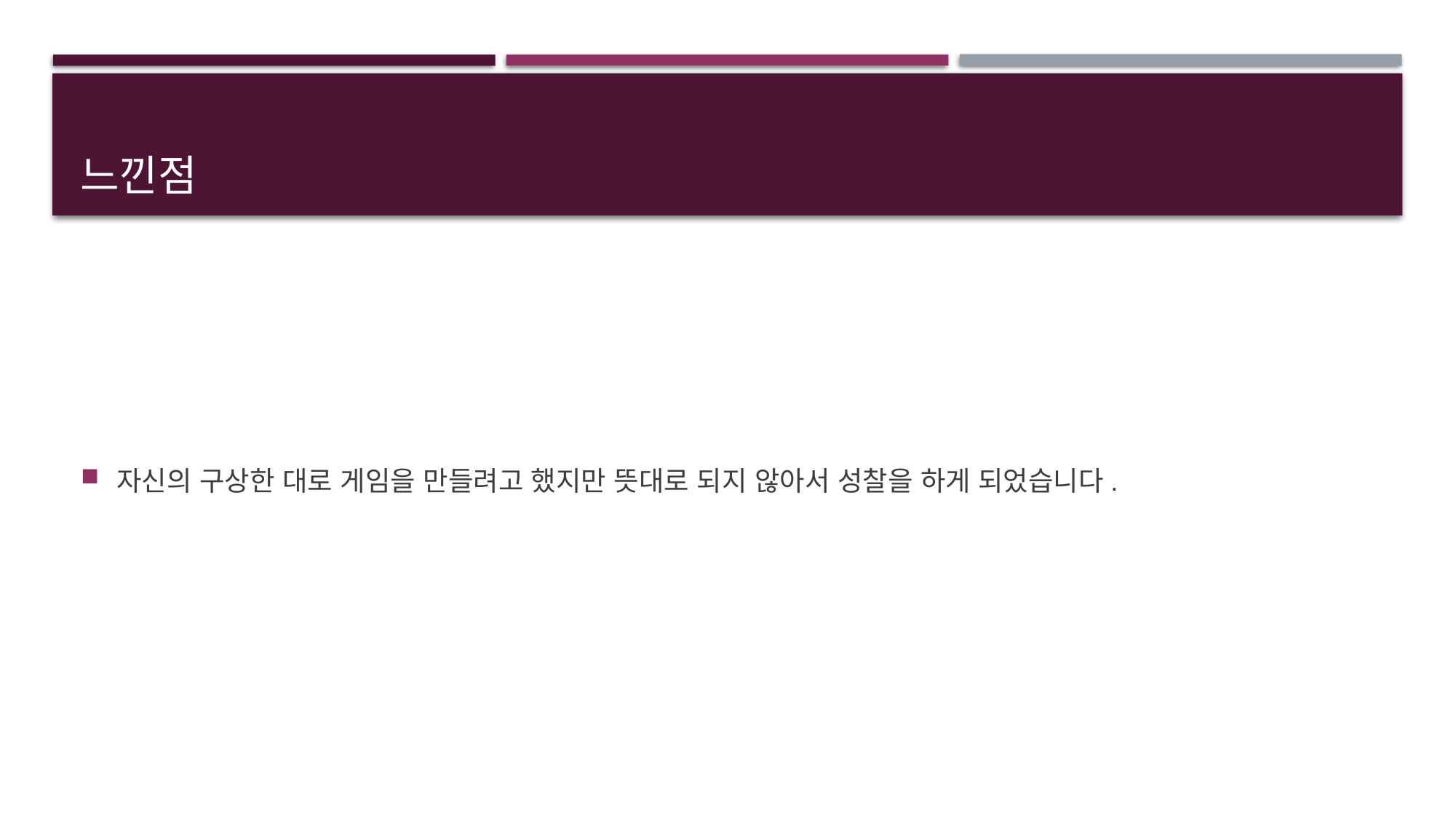

# 느낀점
자신의 구상한 대로 게임을 만들려고 했지만 뜻대로 되지 않아서 성찰을 하게 되었습니다.